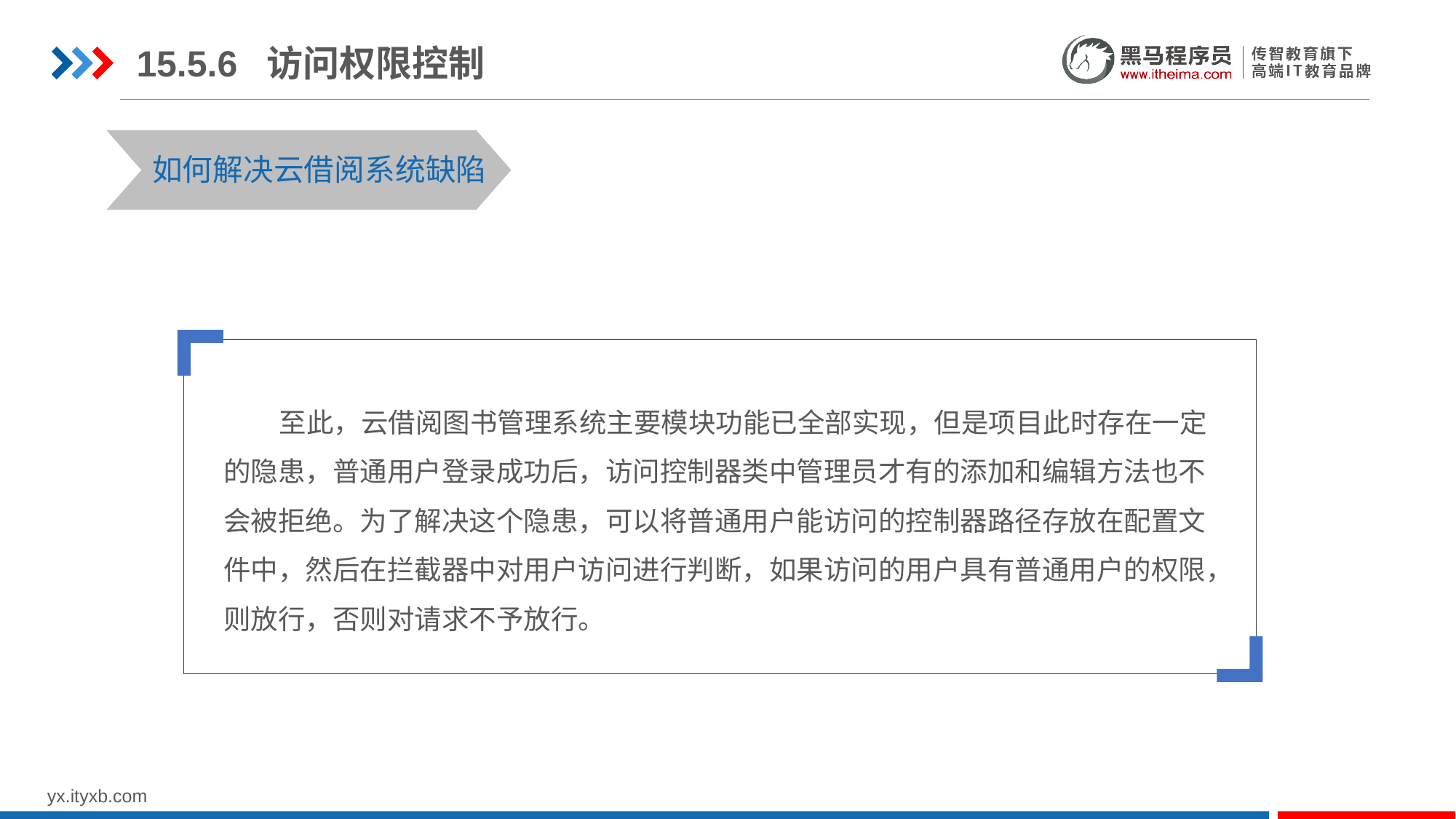

15.5.6  访问权限控制

如何解决云借阅系统缺陷

        至此，云借阅图书管理系统主要模块功能已全部实现，但是项目此时存在一定的隐患，普通用户登录成功后，访问控制器类中管理员才有的添加和编辑方法也不会被拒绝。为了解决这个隐患，可以将普通用户能访问的控制器路径存放在配置文件中，然后在拦截器中对用户访问进行判断，如果访问的用户具有普通用户的权限，则放行，否则对请求不予放行。